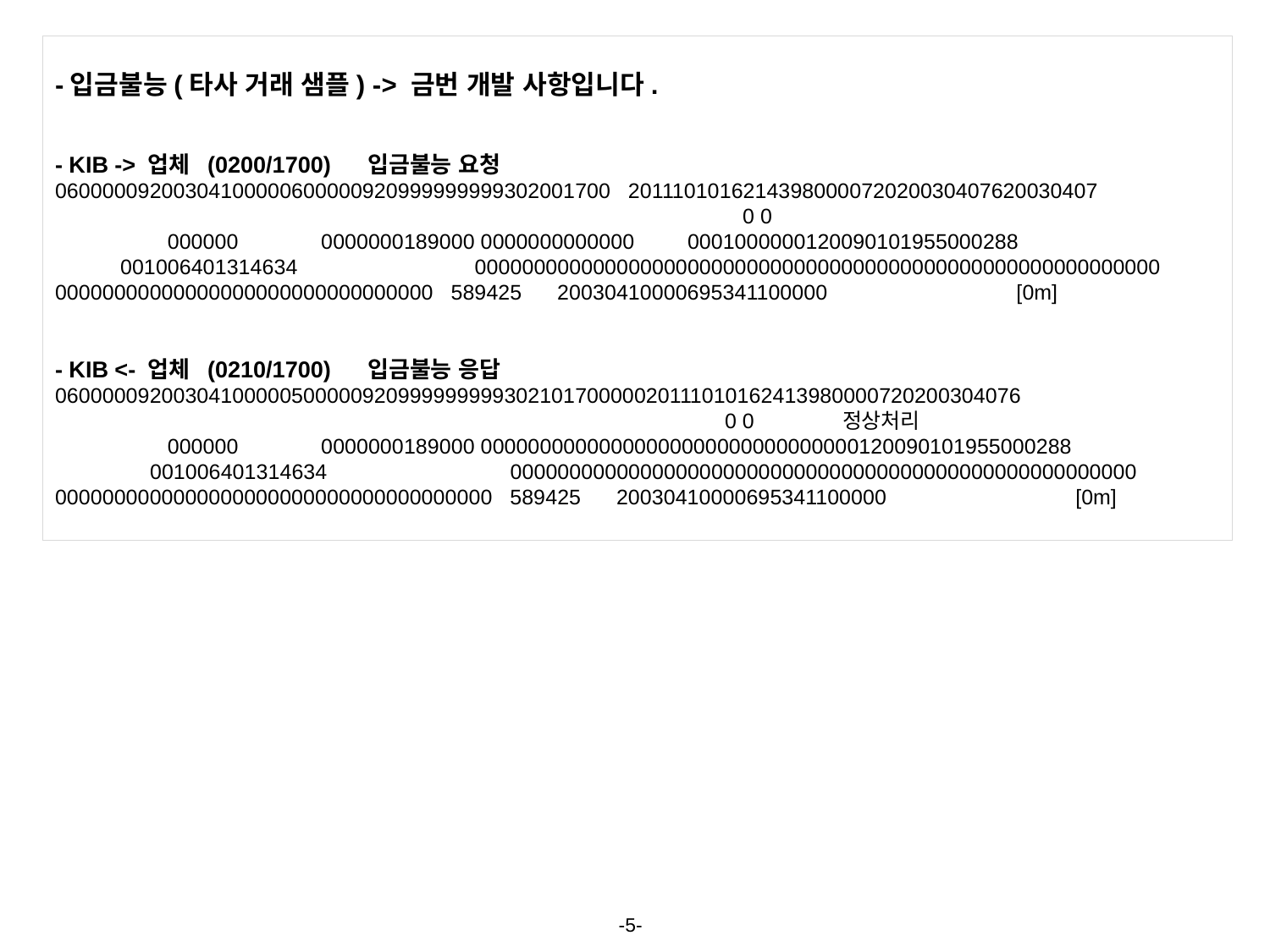

-입금불능(타사 거래 샘플) -> 금번 개발 사항입니다.

- KIB -> 업체  (0200/1700)     입금불능 요청
06000009200304100000600000920999999999302001700   2011101016214398000072020030407620030407
                                                                                                                    0 0
                   000000              0000000189000 0000000000000         0001000000120090101955000288
           001006401314634                              0000000000000000000000000000000000000000000000000000000000
00000000000000000000000000000000   589425      20030410000695341100000                                [0m]

- KIB <- 업체  (0210/1700)     입금불능 응답
0600000920030410000050000092099999999930210170000020111010162413980000720200304076
                                                                                                                 0 0              정상처리
                   000000              0000000189000 00000000000000000000000000000000120090101955000288
                001006401314634                               00000000000000000000000000000000000000000000000000000
0000000000000000000000000000000000000   589425      20030410000695341100000                                [0m]

-5-